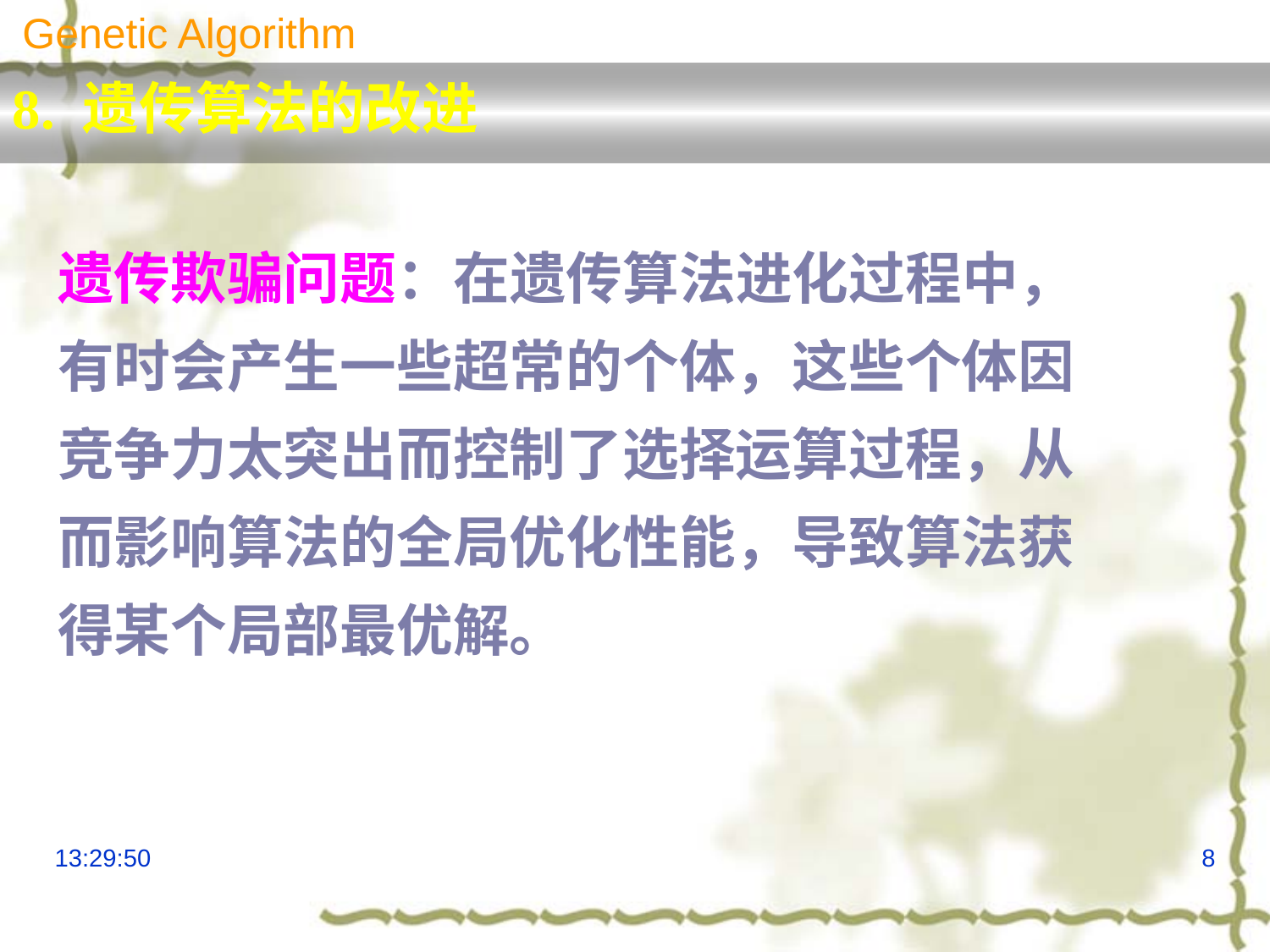

Genetic Algorithm
8. 遗传算法的改进
遗传欺骗问题：在遗传算法进化过程中，有时会产生一些超常的个体，这些个体因竞争力太突出而控制了选择运算过程，从而影响算法的全局优化性能，导致算法获得某个局部最优解。
13:29:50
8